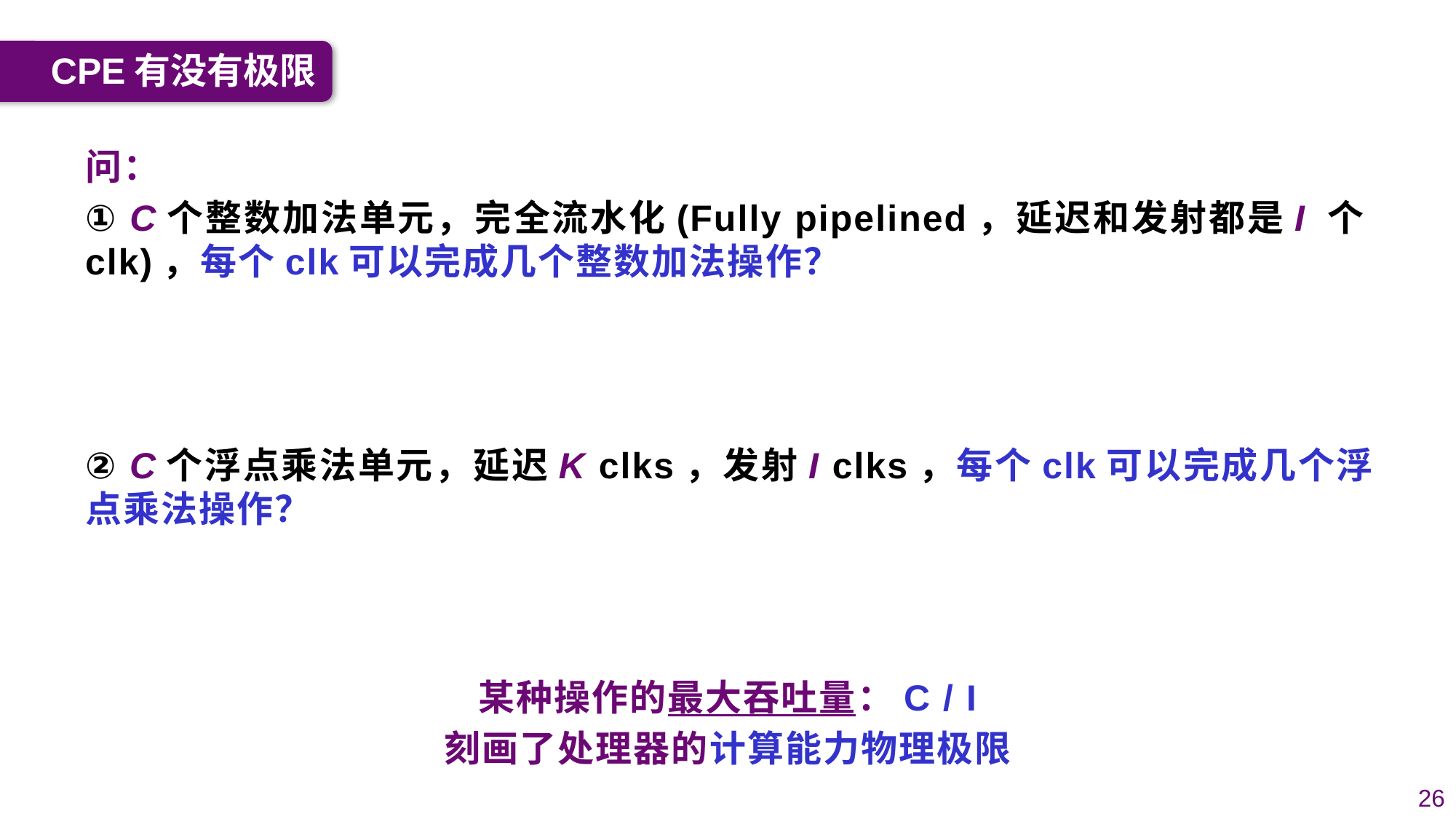

CPE有没有极限

问：
① C个整数加法单元，完全流水化(Fully pipelined，延迟和发射都是I 个clk)，每个clk可以完成几个整数加法操作？

② C个浮点乘法单元，延迟K clks，发射I clks，每个clk可以完成几个浮点乘法操作？
某种操作的最大吞吐量：C / I
刻画了处理器的计算能力物理极限
26